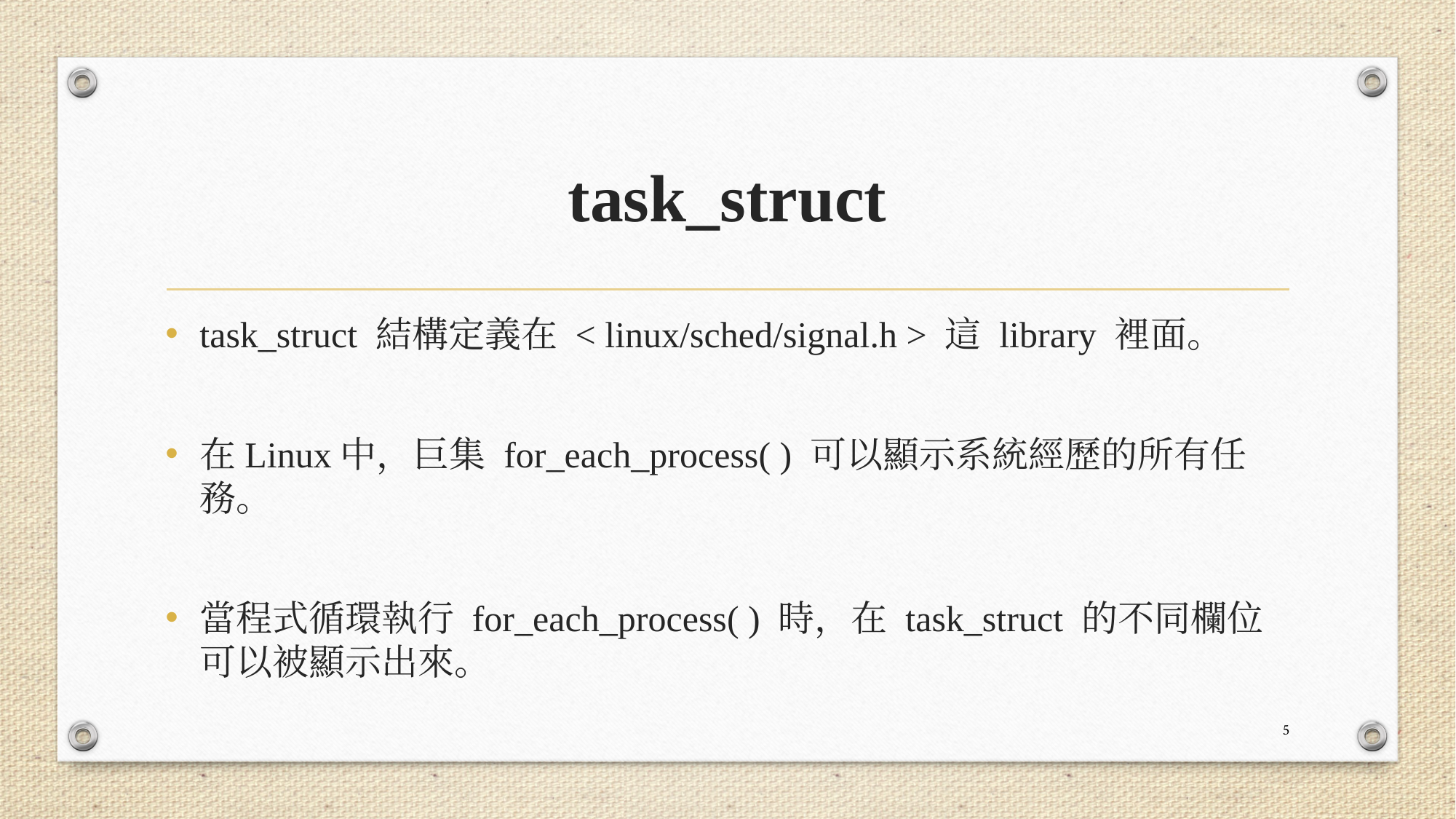

# task_struct
task_struct 結構定義在 < linux/sched/signal.h > 這 library 裡面。

在Linux中，巨集 for_each_process( ) 可以顯示系統經歷的所有任務。

當程式循環執行 for_each_process( ) 時，在 task_struct 的不同欄位可以被顯示出來。
5